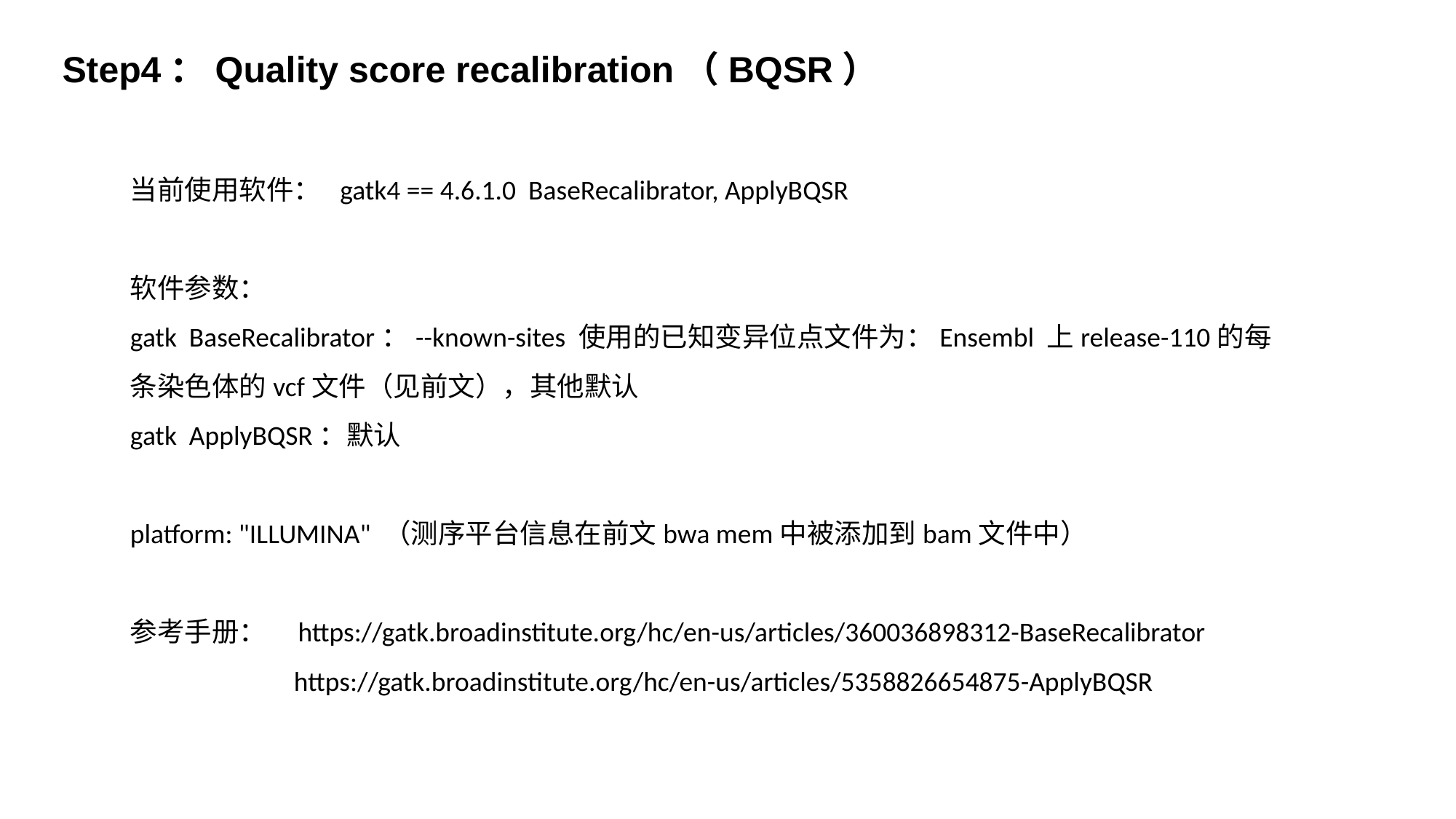

Step4：Quality score recalibration（BQSR）
当前使用软件：  gatk4 == 4.6.1.0  BaseRecalibrator, ApplyBQSR

软件参数：
gatk  BaseRecalibrator：--known-sites 使用的已知变异位点文件为：Ensembl 上release-110的每条染色体的vcf文件（见前文），其他默认
gatk  ApplyBQSR：默认

platform: "ILLUMINA" （测序平台信息在前文bwa mem中被添加到bam文件中）

参考手册：    https://gatk.broadinstitute.org/hc/en-us/articles/360036898312-BaseRecalibrator
https://gatk.broadinstitute.org/hc/en-us/articles/5358826654875-ApplyBQSR